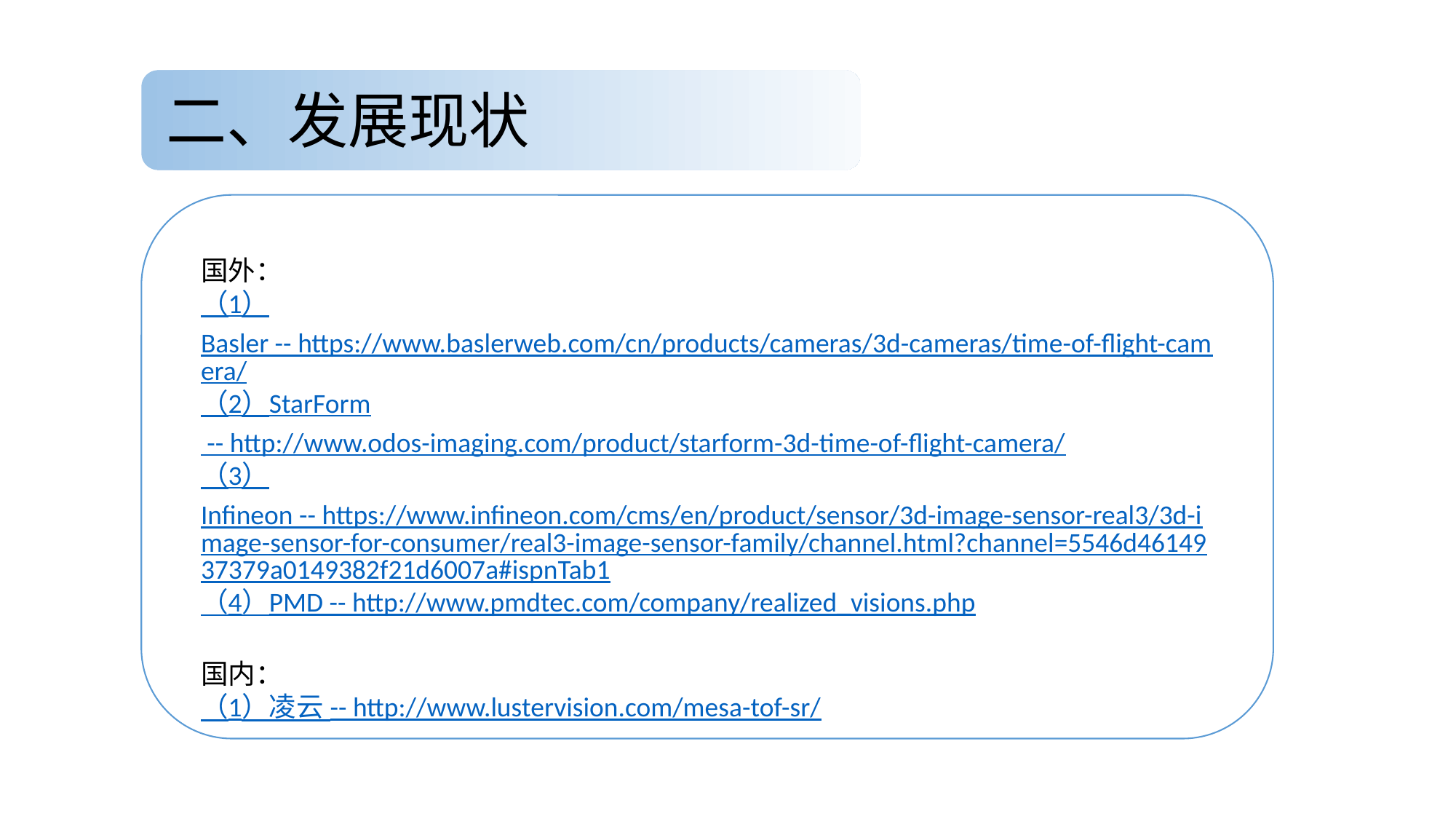

二、发展现状

国外：
（1）Basler -- https://www.baslerweb.com/cn/products/cameras/3d-cameras/time-of-flight-camera/
（2）StarForm -- http://www.odos-imaging.com/product/starform-3d-time-of-flight-camera/
（3）Infineon -- https://www.infineon.com/cms/en/product/sensor/3d-image-sensor-real3/3d-image-sensor-for-consumer/real3-image-sensor-family/channel.html?channel=5546d4614937379a0149382f21d6007a#ispnTab1
（4）PMD -- http://www.pmdtec.com/company/realized_visions.php

国内：
（1）凌云 -- http://www.lustervision.com/mesa-tof-sr/